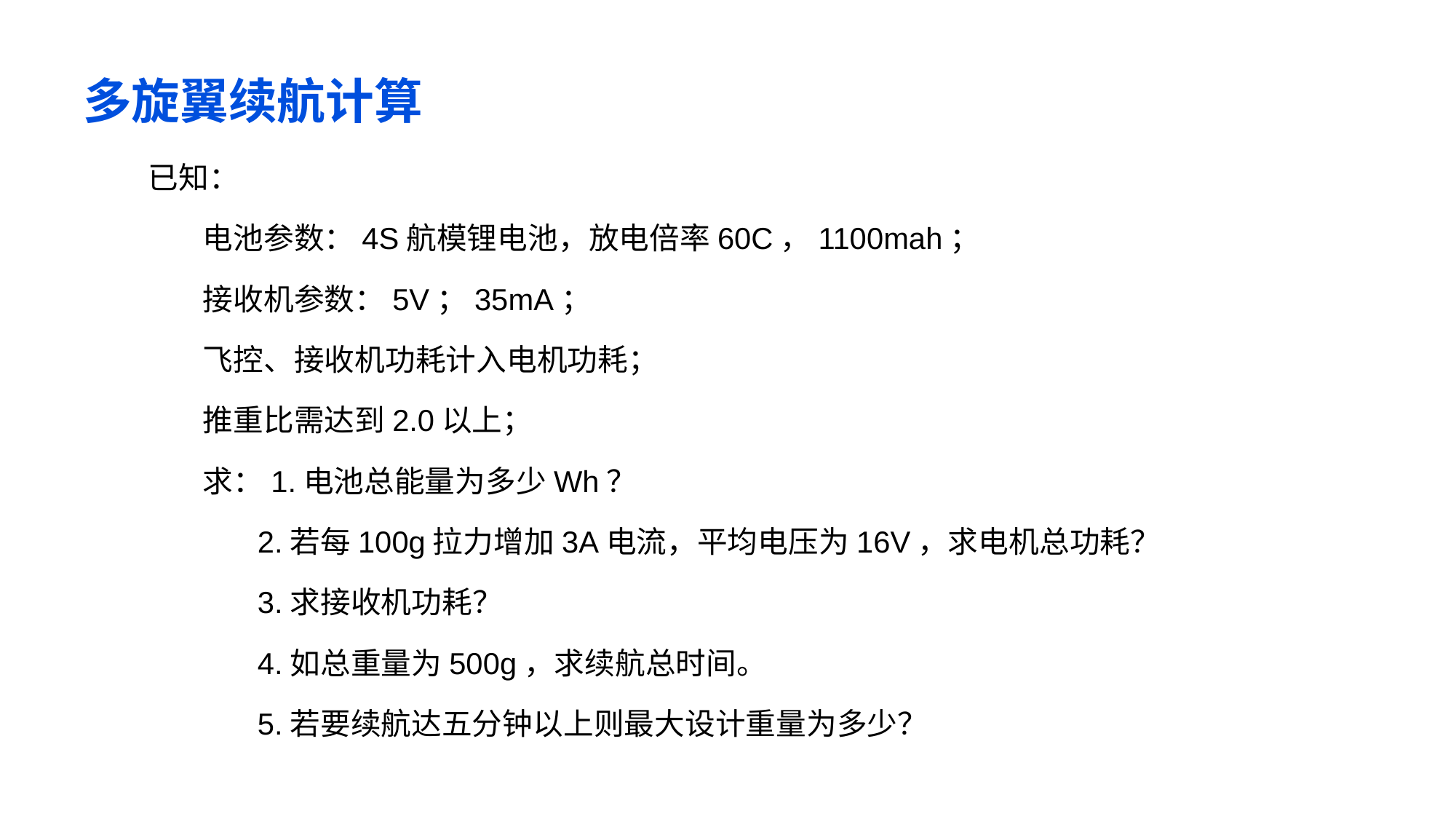

# 多旋翼续航计算
已知：
电池参数：4S航模锂电池，放电倍率60C，1100mah；
接收机参数：5V；35mA；
飞控、接收机功耗计入电机功耗；
推重比需达到2.0以上；
求：1.电池总能量为多少Wh？
2.若每100g拉力增加3A电流，平均电压为16V，求电机总功耗？
3.求接收机功耗？
4.如总重量为500g，求续航总时间。
5.若要续航达五分钟以上则最大设计重量为多少？